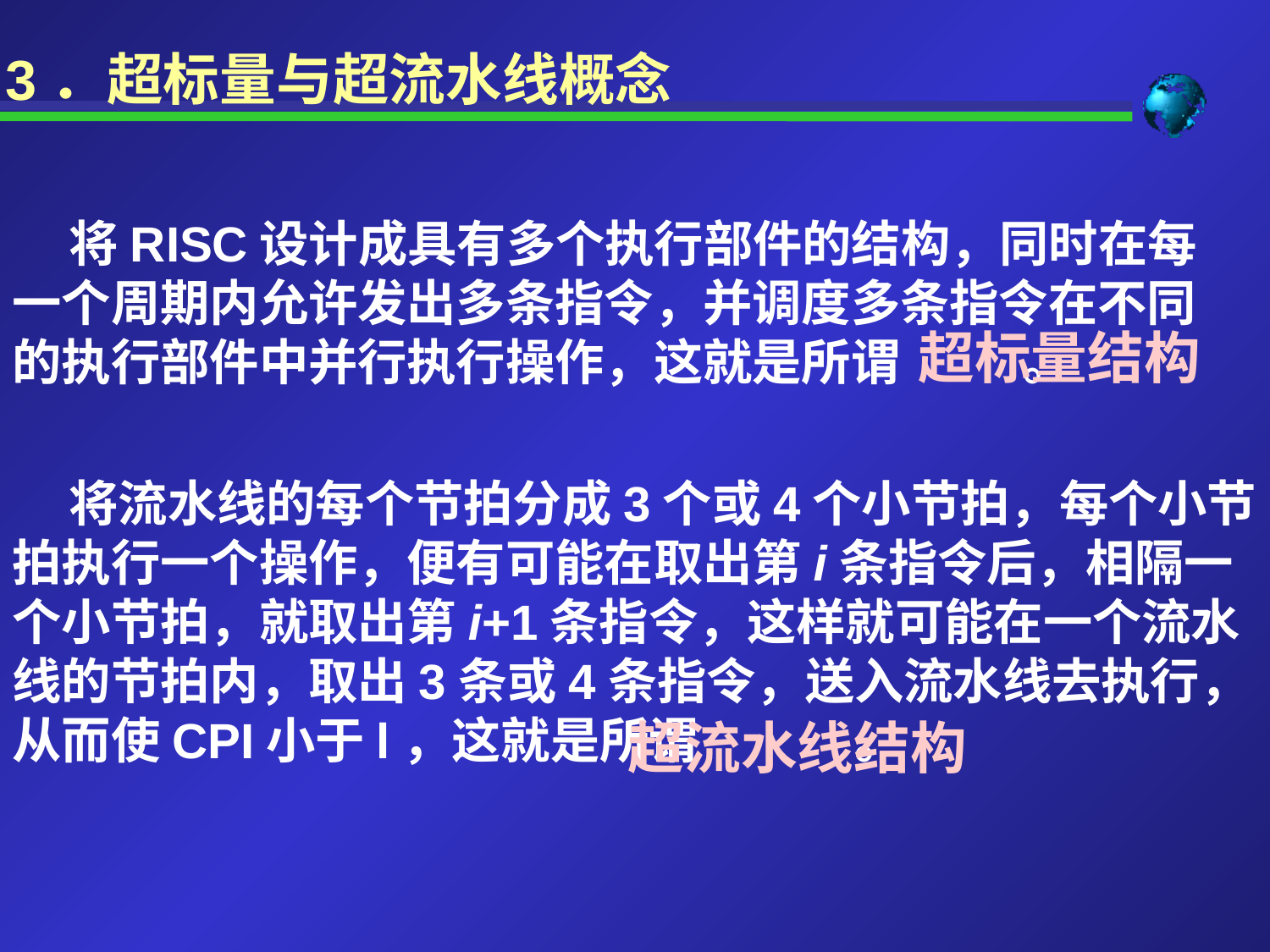

3．超标量与超流水线概念
    将RISC设计成具有多个执行部件的结构，同时在每一个周期内允许发出多条指令，并调度多条指令在不同的执行部件中并行执行操作，这就是所谓           。
超标量结构
    将流水线的每个节拍分成3个或4个小节拍，每个小节拍执行一个操作，便有可能在取出第i条指令后，相隔一个小节拍，就取出第i+1条指令，这样就可能在一个流水线的节拍内，取出3条或4条指令，送入流水线去执行，从而使CPI小于l，这就是所谓              。
超流水线结构
93